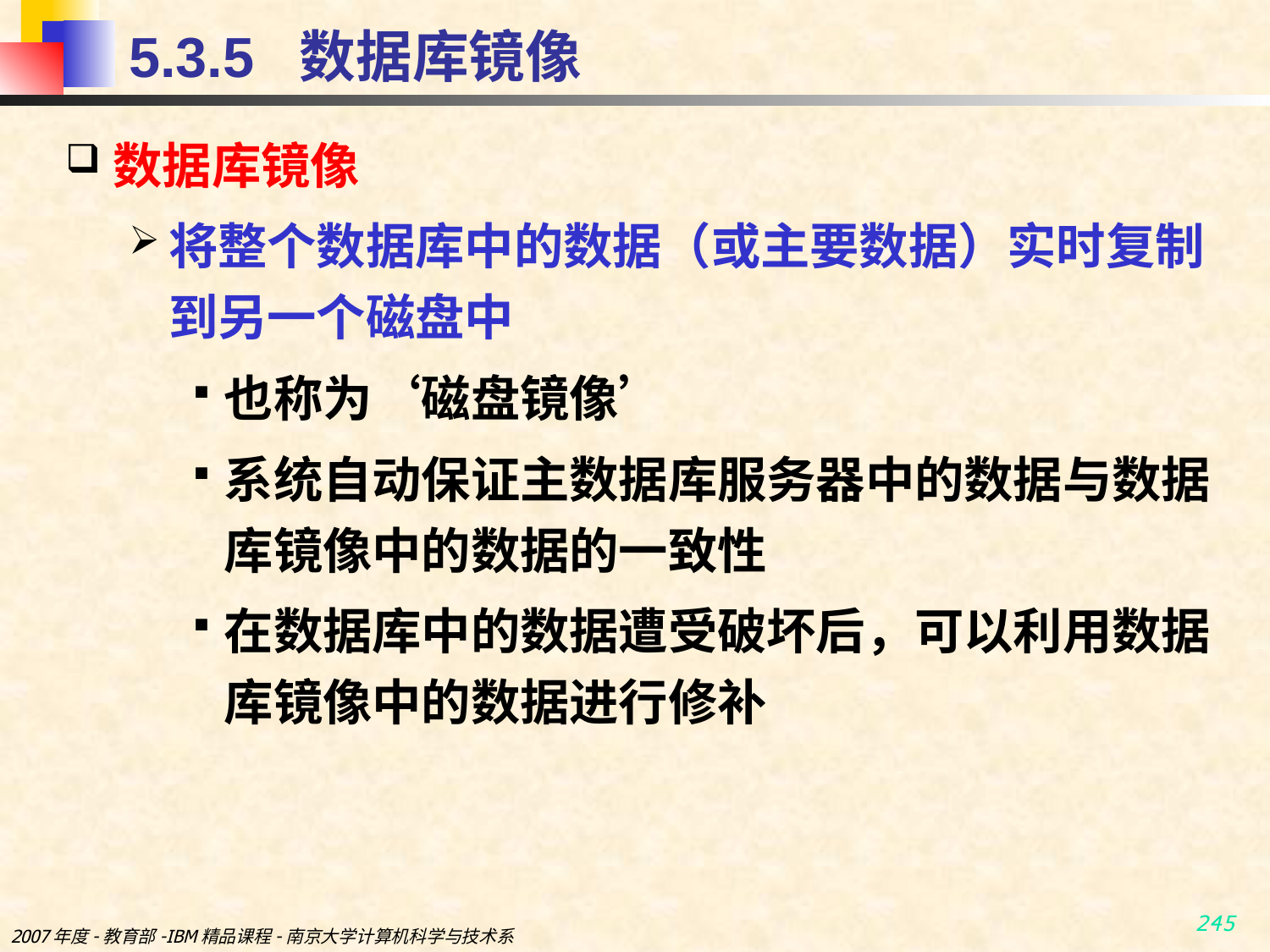

# 5.3.5  数据库镜像
数据库镜像
将整个数据库中的数据（或主要数据）实时复制到另一个磁盘中
也称为‘磁盘镜像’
系统自动保证主数据库服务器中的数据与数据库镜像中的数据的一致性
在数据库中的数据遭受破坏后，可以利用数据库镜像中的数据进行修补
245